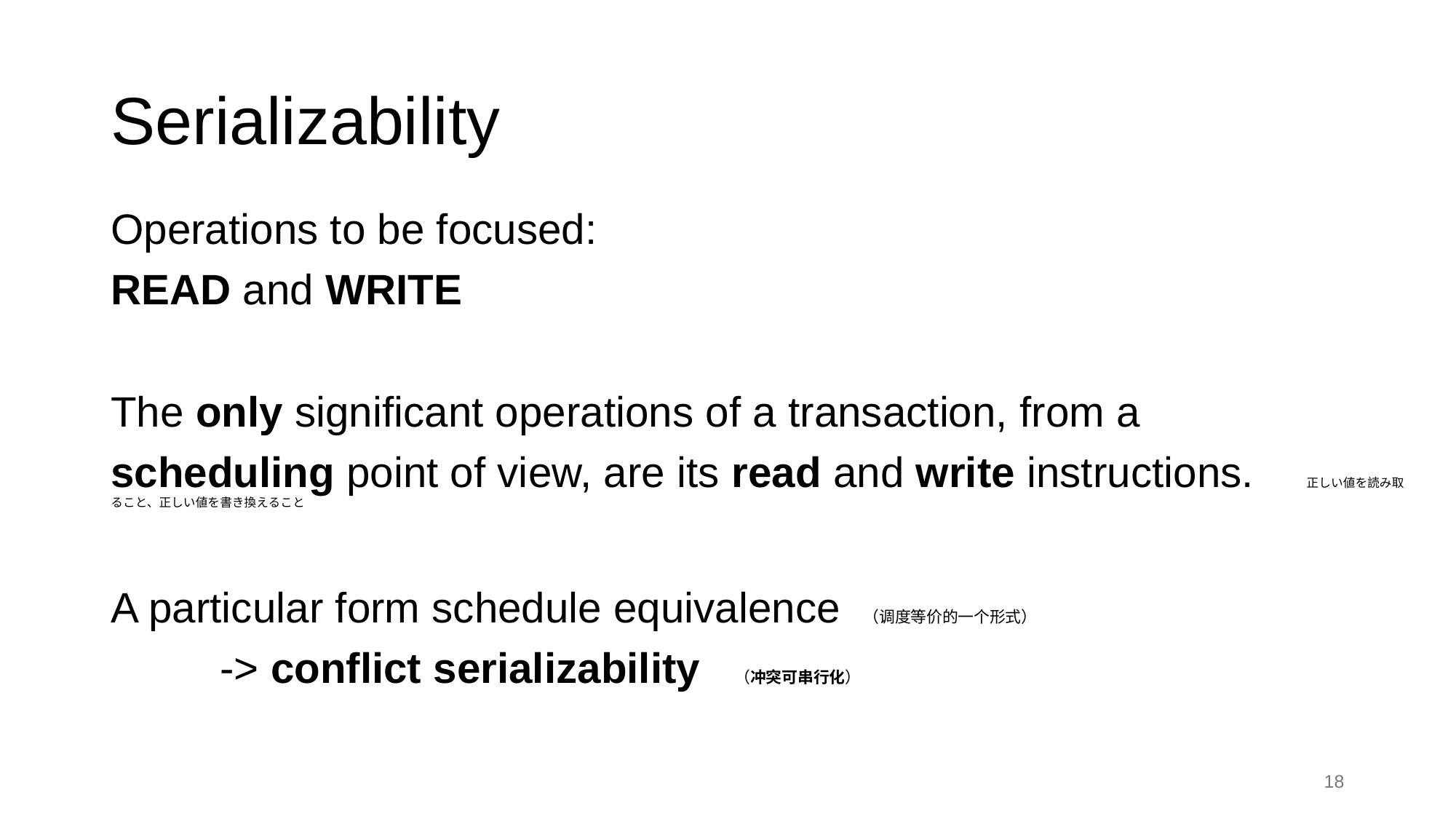

# Serializability
Operations to be focused:
READ and WRITE

The only significant operations of a transaction, from a
scheduling point of view, are its read and write instructions.　正しい値を読み取ること、正しい値を書き換えること

A particular form schedule equivalence （调度等价的一个形式）
	-> conflict serializability  （冲突可串行化）
18